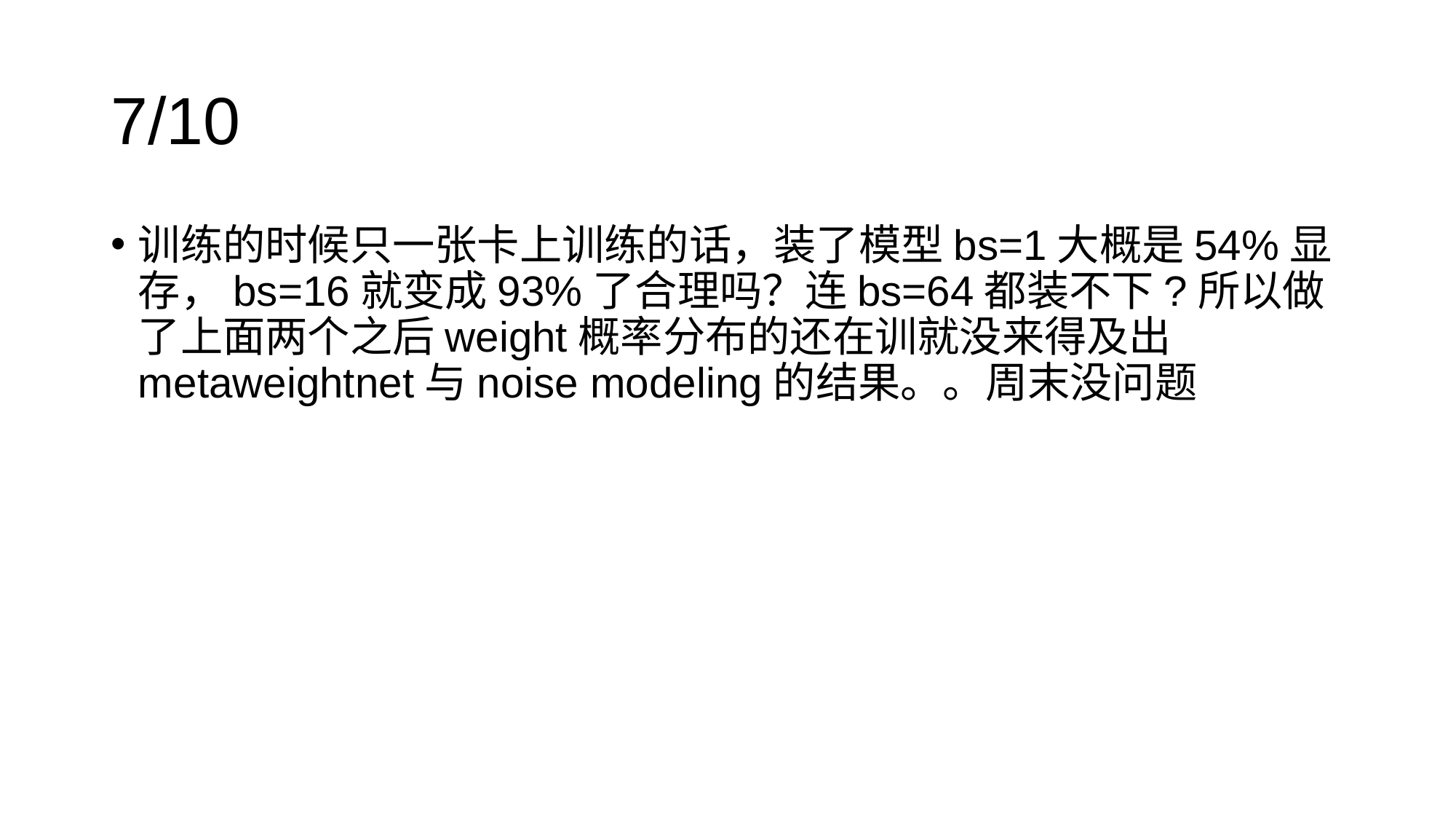

# 7/10
训练的时候只一张卡上训练的话，装了模型bs=1大概是54%显存，bs=16就变成93%了合理吗？连bs=64都装不下?所以做了上面两个之后weight概率分布的还在训就没来得及出metaweightnet与noise modeling的结果。。周末没问题